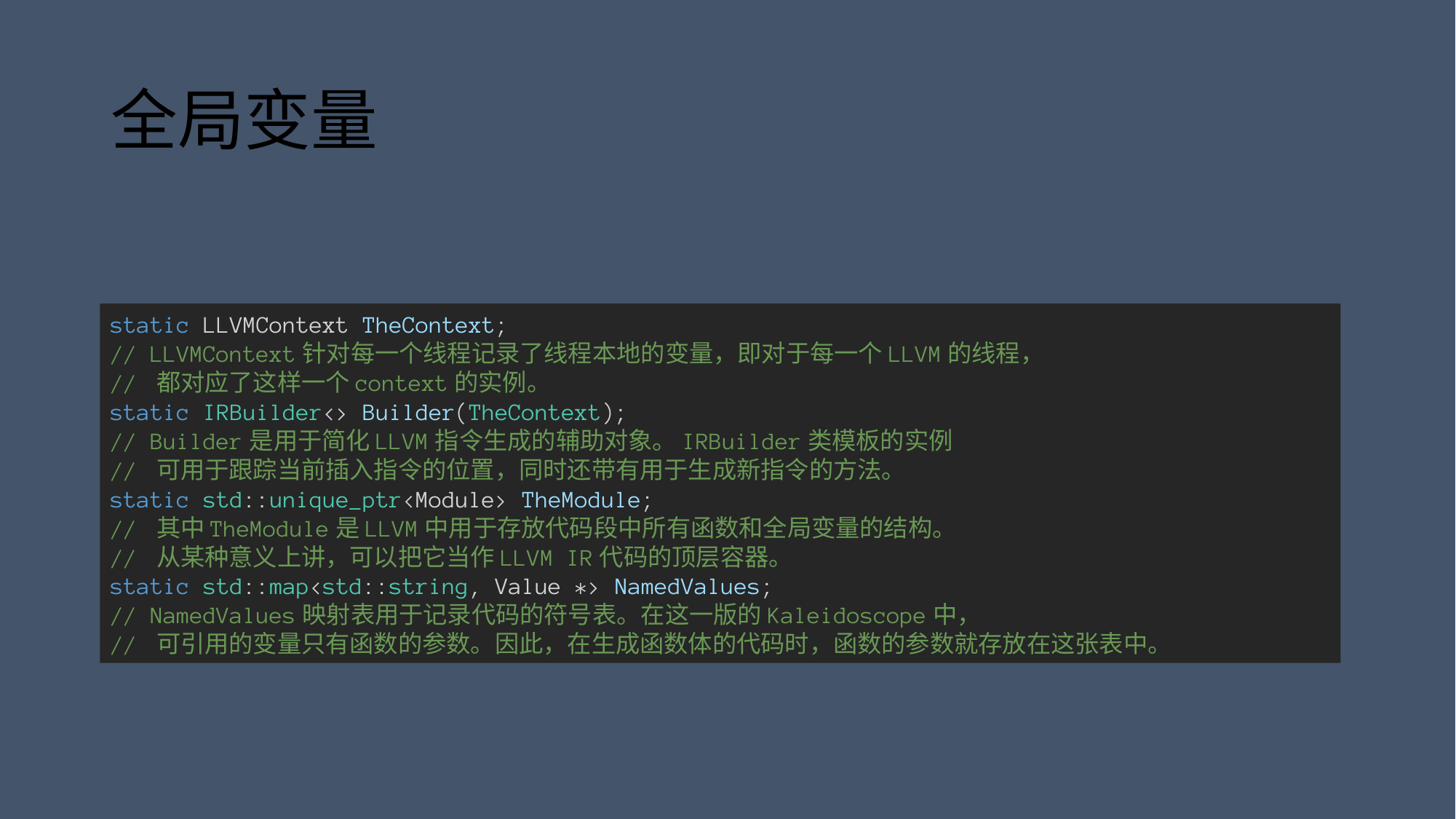

# 全局变量
static LLVMContext TheContext;
// LLVMContext针对每一个线程记录了线程本地的变量，即对于每一个LLVM的线程，
// 都对应了这样一个context的实例。
static IRBuilder<> Builder(TheContext);
// Builder是用于简化LLVM指令生成的辅助对象。IRBuilder类模板的实例
// 可用于跟踪当前插入指令的位置，同时还带有用于生成新指令的方法。
static std::unique_ptr<Module> TheModule;
// 其中TheModule是LLVM中用于存放代码段中所有函数和全局变量的结构。
// 从某种意义上讲，可以把它当作LLVM IR代码的顶层容器。
static std::map<std::string, Value *> NamedValues;
// NamedValues映射表用于记录代码的符号表。在这一版的Kaleidoscope中，
// 可引用的变量只有函数的参数。因此，在生成函数体的代码时，函数的参数就存放在这张表中。